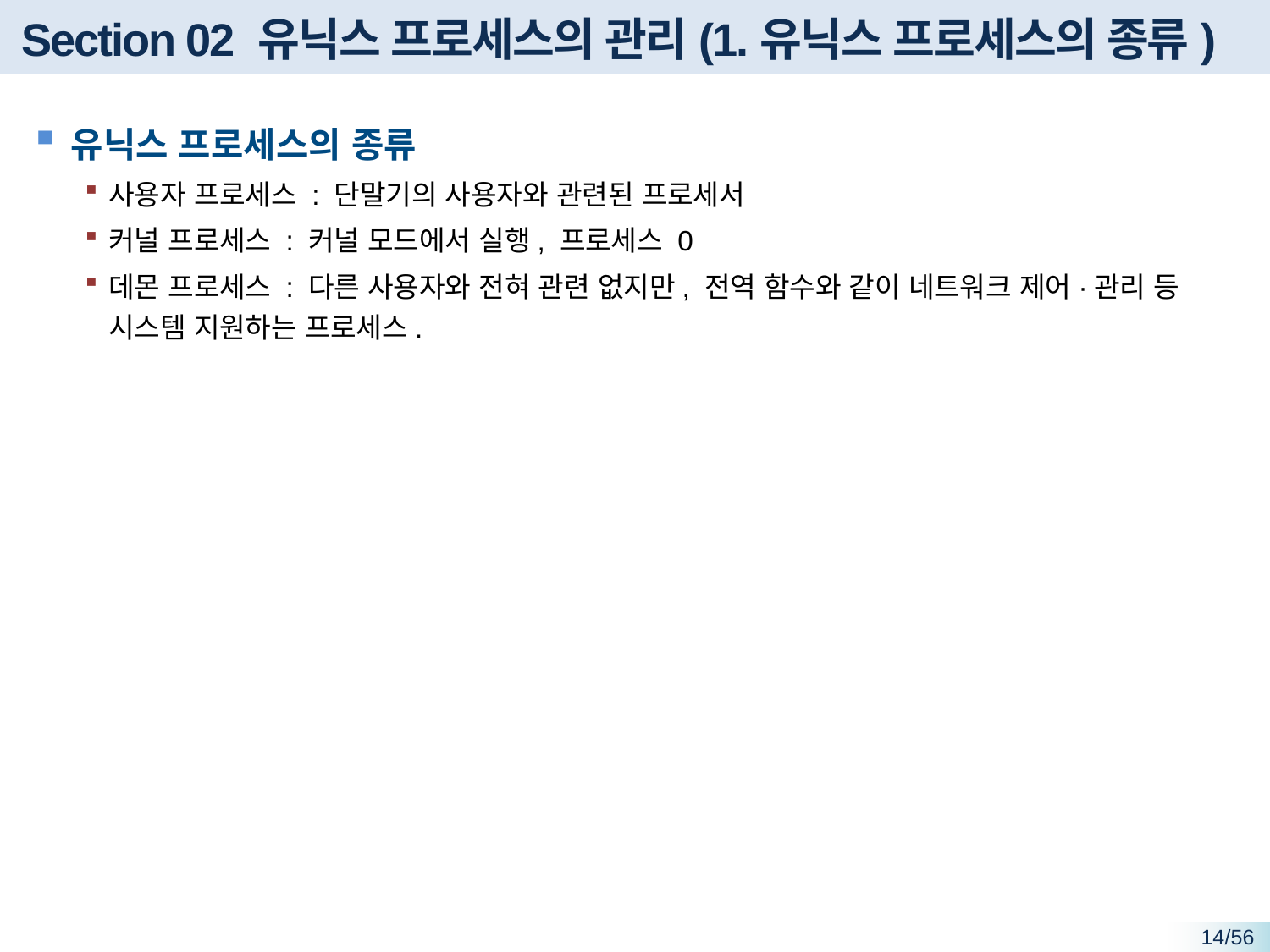

# Section 02 유닉스 프로세스의 관리(1.유닉스 프로세스의 종류)
유닉스 프로세스의 종류
사용자 프로세스 : 단말기의 사용자와 관련된 프로세서
커널 프로세스 : 커널 모드에서 실행, 프로세스 0
데몬 프로세스 : 다른 사용자와 전혀 관련 없지만, 전역 함수와 같이 네트워크 제어·관리 등 시스템 지원하는 프로세스.